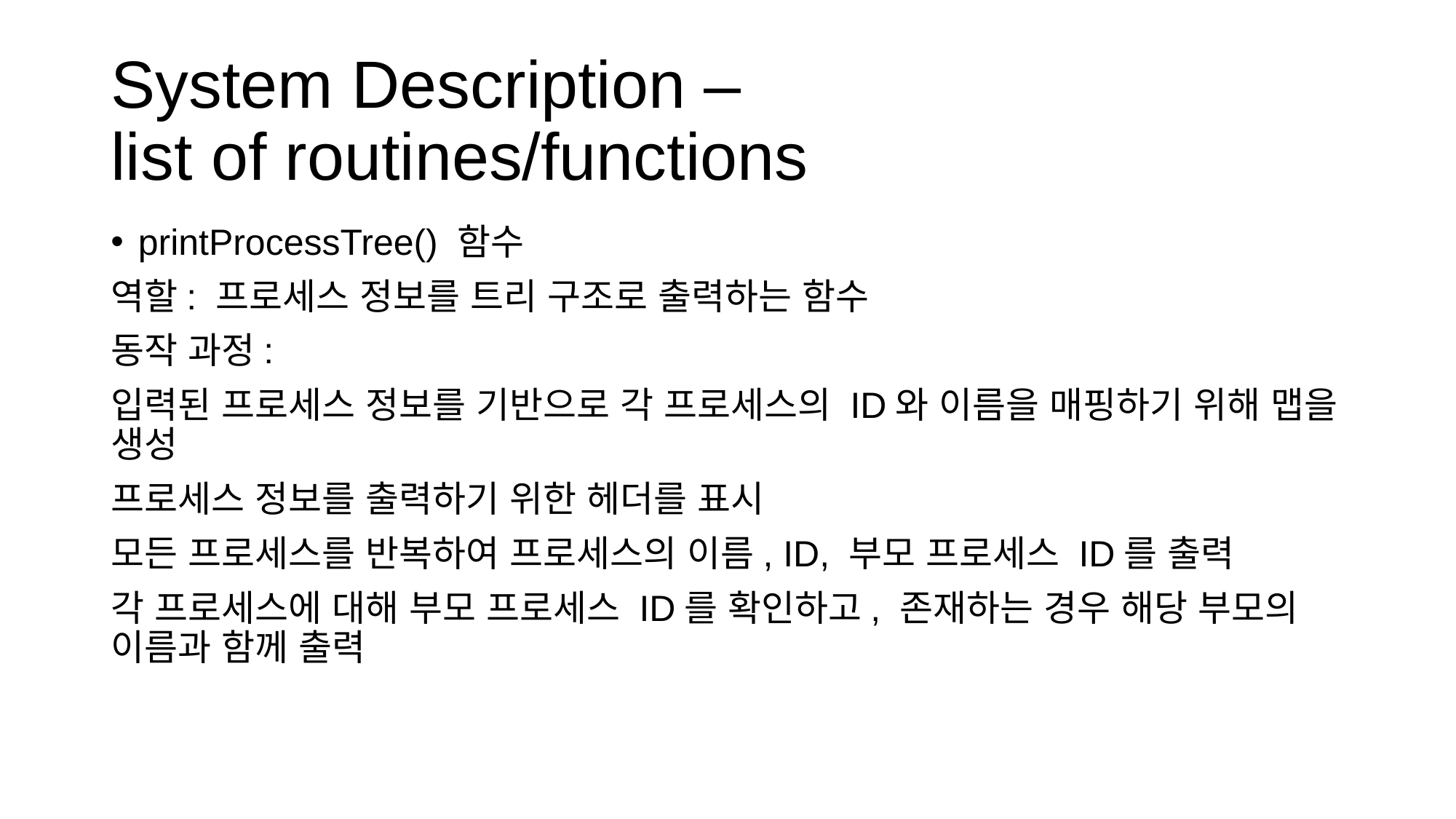

# System Description – list of routines/functions
printProcessTree() 함수
역할: 프로세스 정보를 트리 구조로 출력하는 함수
동작 과정:
입력된 프로세스 정보를 기반으로 각 프로세스의 ID와 이름을 매핑하기 위해 맵을 생성
프로세스 정보를 출력하기 위한 헤더를 표시
모든 프로세스를 반복하여 프로세스의 이름, ID, 부모 프로세스 ID를 출력
각 프로세스에 대해 부모 프로세스 ID를 확인하고, 존재하는 경우 해당 부모의 이름과 함께 출력